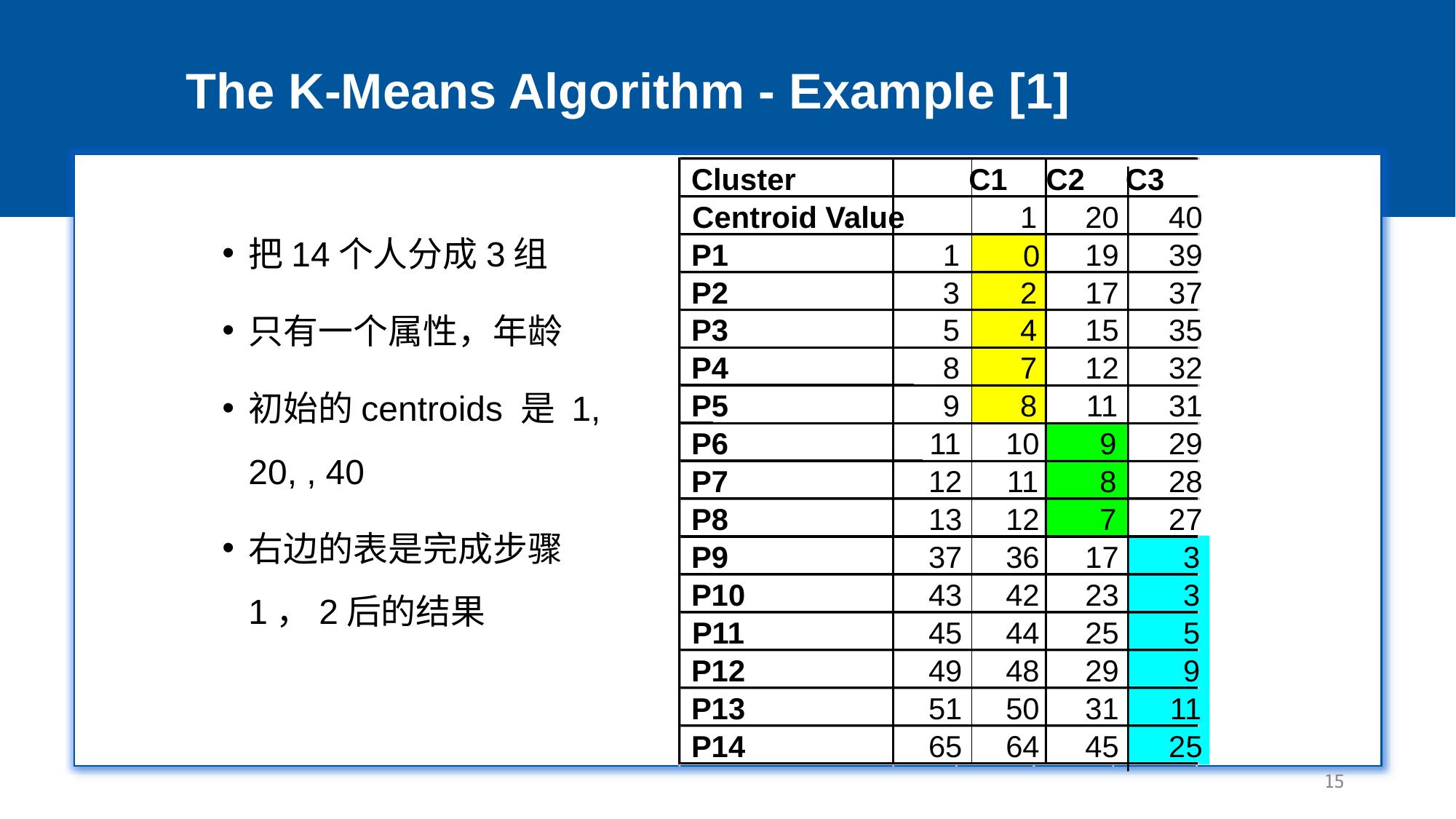

# The K-Means Algorithm - Example [1]

Cluster
C1
C2
C3

Centroid Value
1
20
40

P1
1
19
39
0

P2
3
2
17
37

P3
5
4
15
35

P4
8
7
12
32

P5
9
8
11
31

P6
11
10
9
29

P7
12
11
8
28

P8
13
12
7
27

P9
37
36
17
3

P10
43
42
23
3

P11
45
44
25
5

P12
49
48
29
9

P13
51
50
31
11

P14
65
64
45
25

把14个人分成3组
只有一个属性，年龄
初始的centroids 是 1, 20, , 40
右边的表是完成步骤1，2后的结果

15